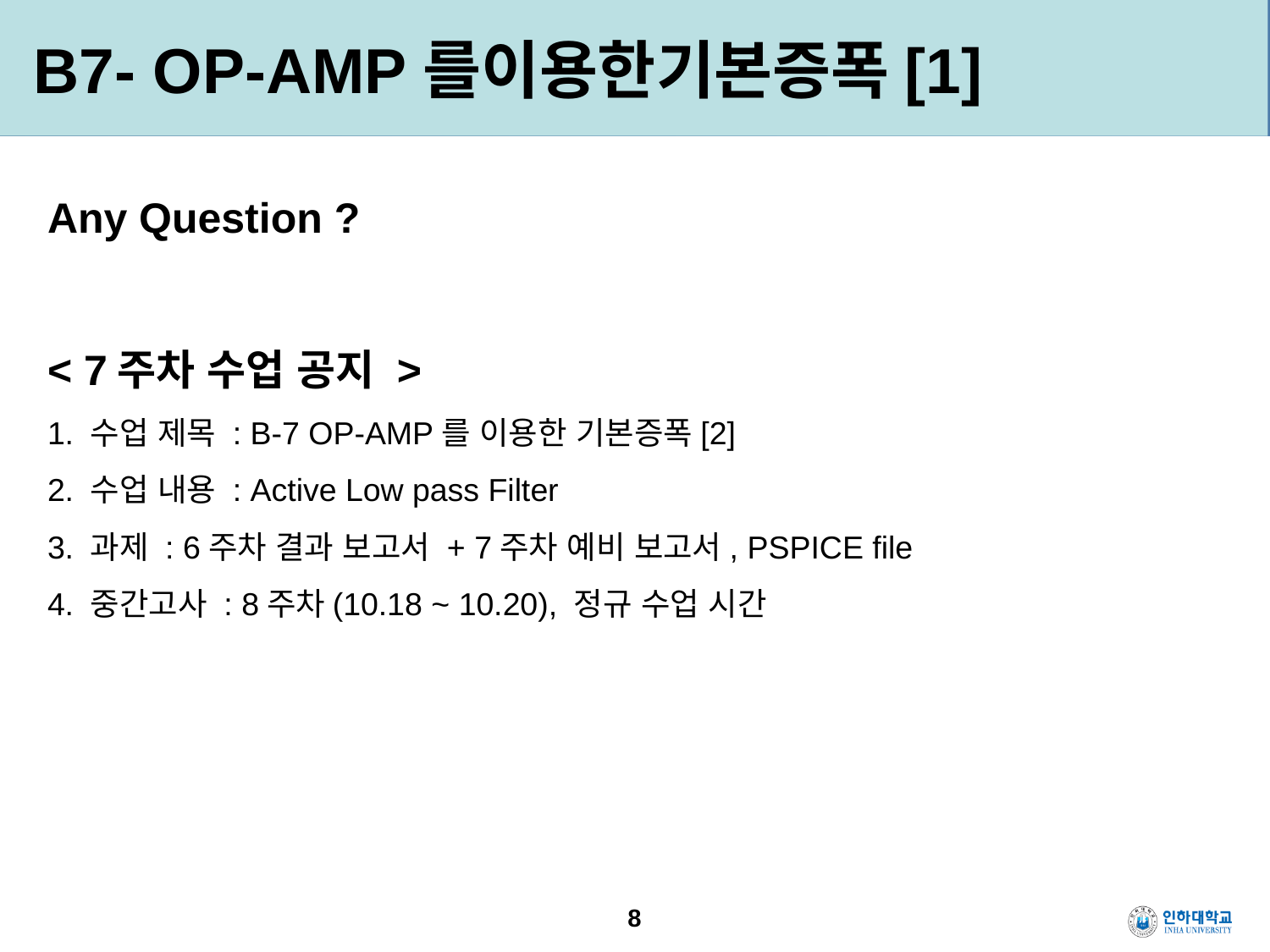

B7- OP-AMP를이용한기본증폭[1]
Any Question ?

< 7주차 수업 공지 >
1. 수업 제목 : B-7 OP-AMP를 이용한 기본증폭[2]
2. 수업 내용 : Active Low pass Filter
3. 과제 : 6주차 결과 보고서 + 7주차 예비 보고서, PSPICE file
4. 중간고사 : 8주차(10.18 ~ 10.20), 정규 수업 시간
8